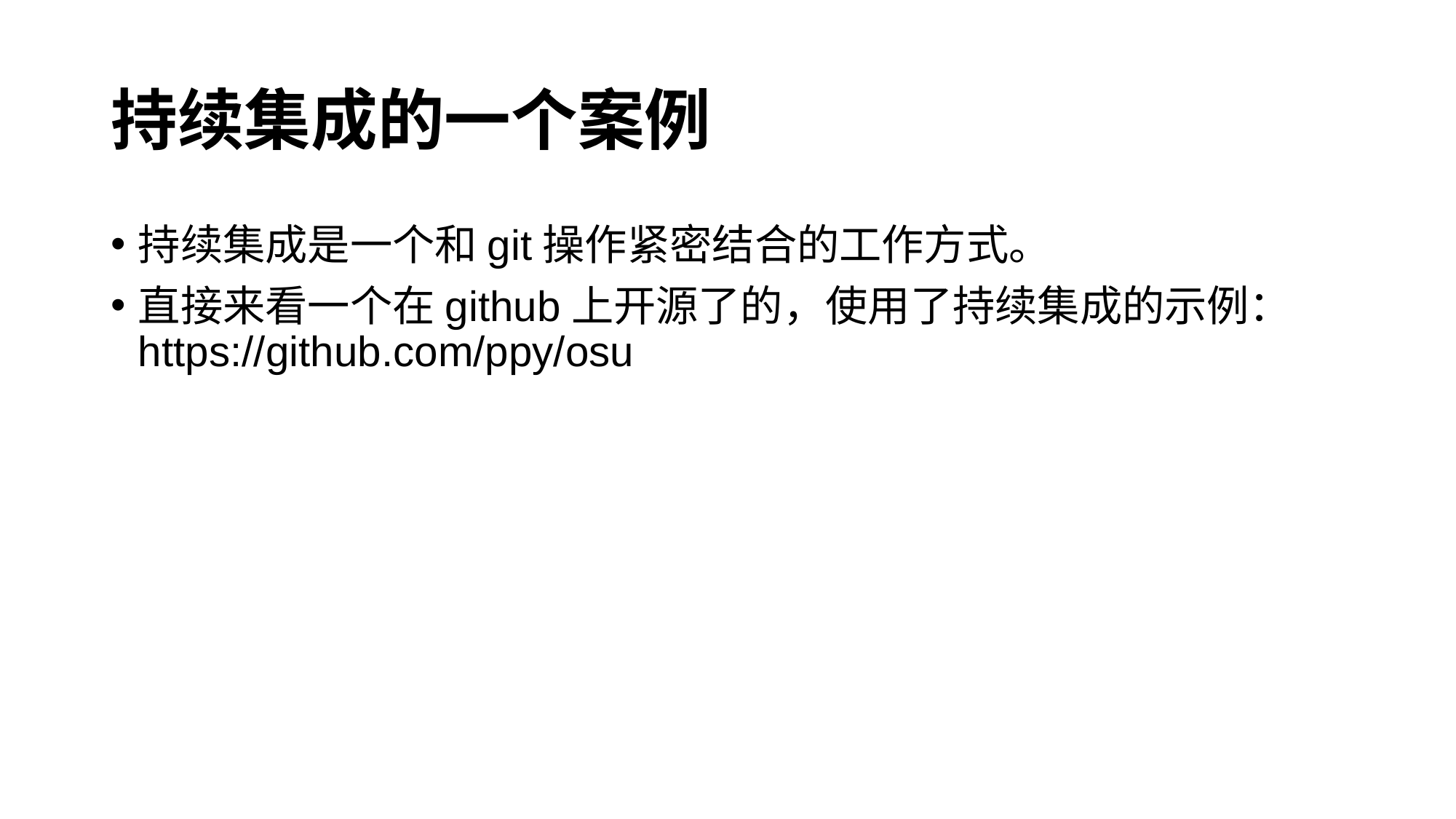

# 持续集成的一个案例
持续集成是一个和git操作紧密结合的工作方式。
直接来看一个在github上开源了的，使用了持续集成的示例：https://github.com/ppy/osu